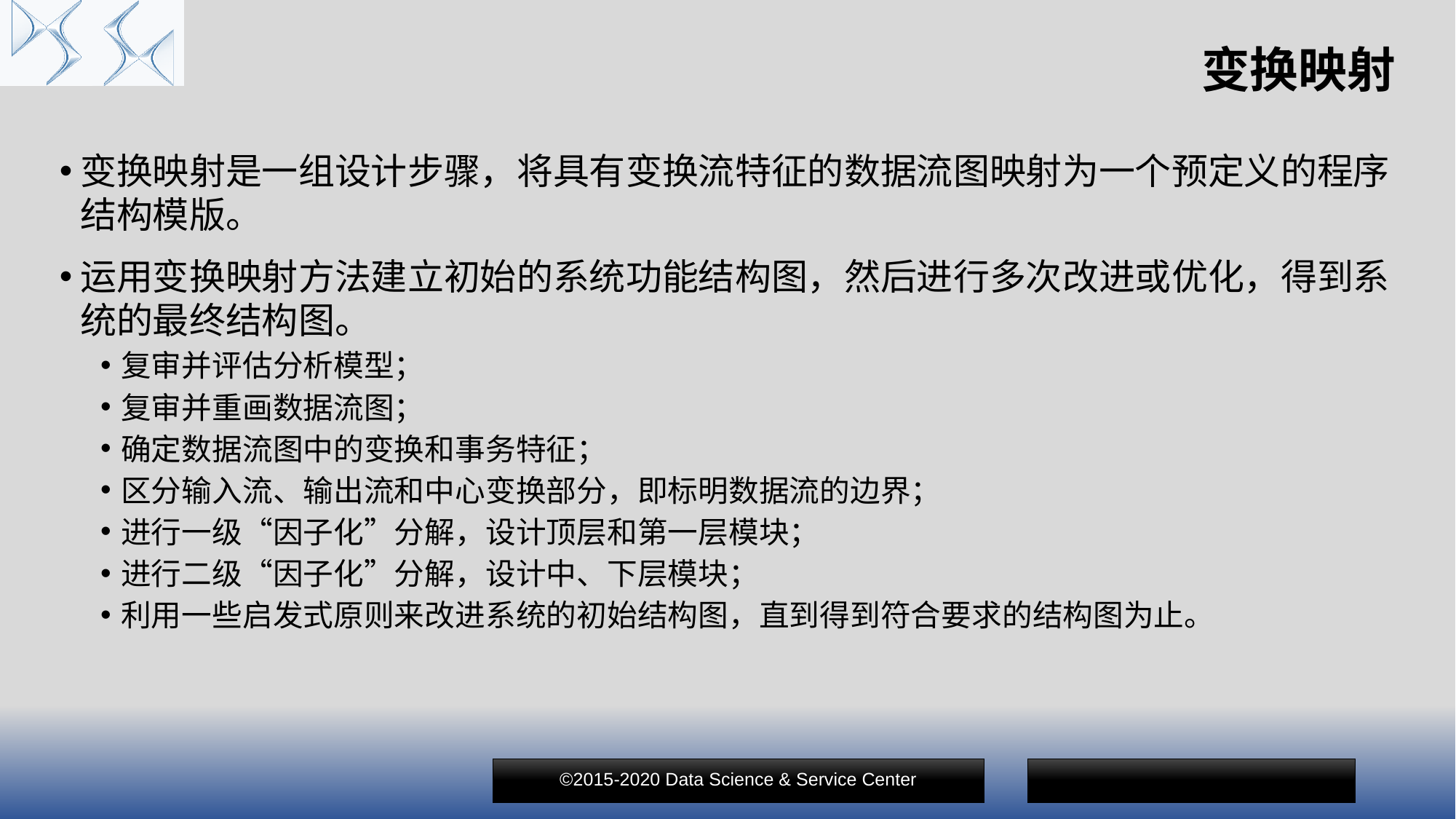

# 变换映射
变换映射是一组设计步骤，将具有变换流特征的数据流图映射为一个预定义的程序结构模版。
运用变换映射方法建立初始的系统功能结构图，然后进行多次改进或优化，得到系统的最终结构图。
复审并评估分析模型；
复审并重画数据流图；
确定数据流图中的变换和事务特征；
区分输入流、输出流和中心变换部分，即标明数据流的边界；
进行一级“因子化”分解，设计顶层和第一层模块；
进行二级“因子化”分解，设计中、下层模块；
利用一些启发式原则来改进系统的初始结构图，直到得到符合要求的结构图为止。

©2015-2020 Data Science & Service Center
8